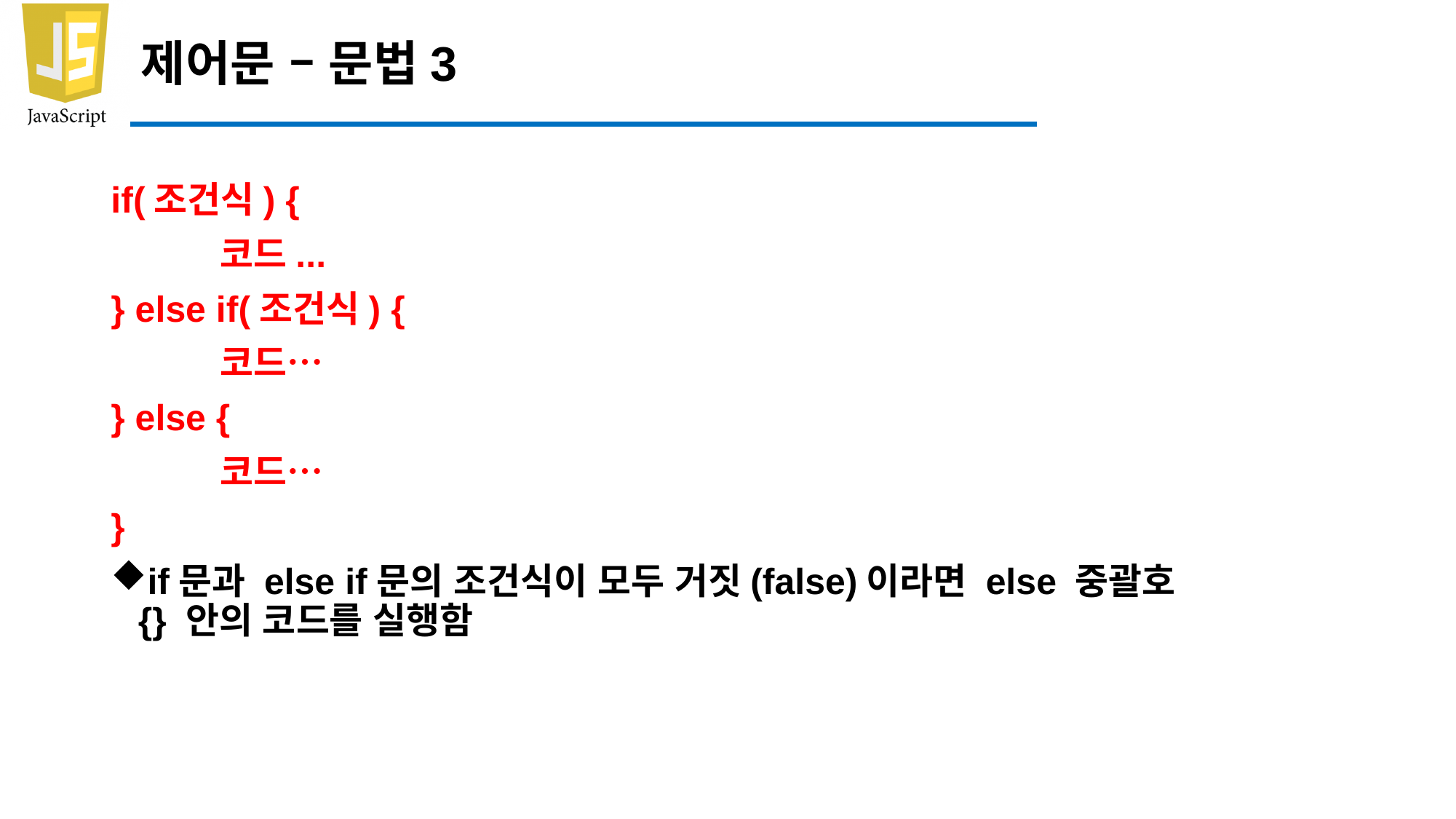

# 제어문 – 문법3
if(조건식) {
	코드...
} else if(조건식) {
	코드…
} else {
	코드…
}
if문과 else if문의 조건식이 모두 거짓(false)이라면 else 중괄호{} 안의 코드를 실행함